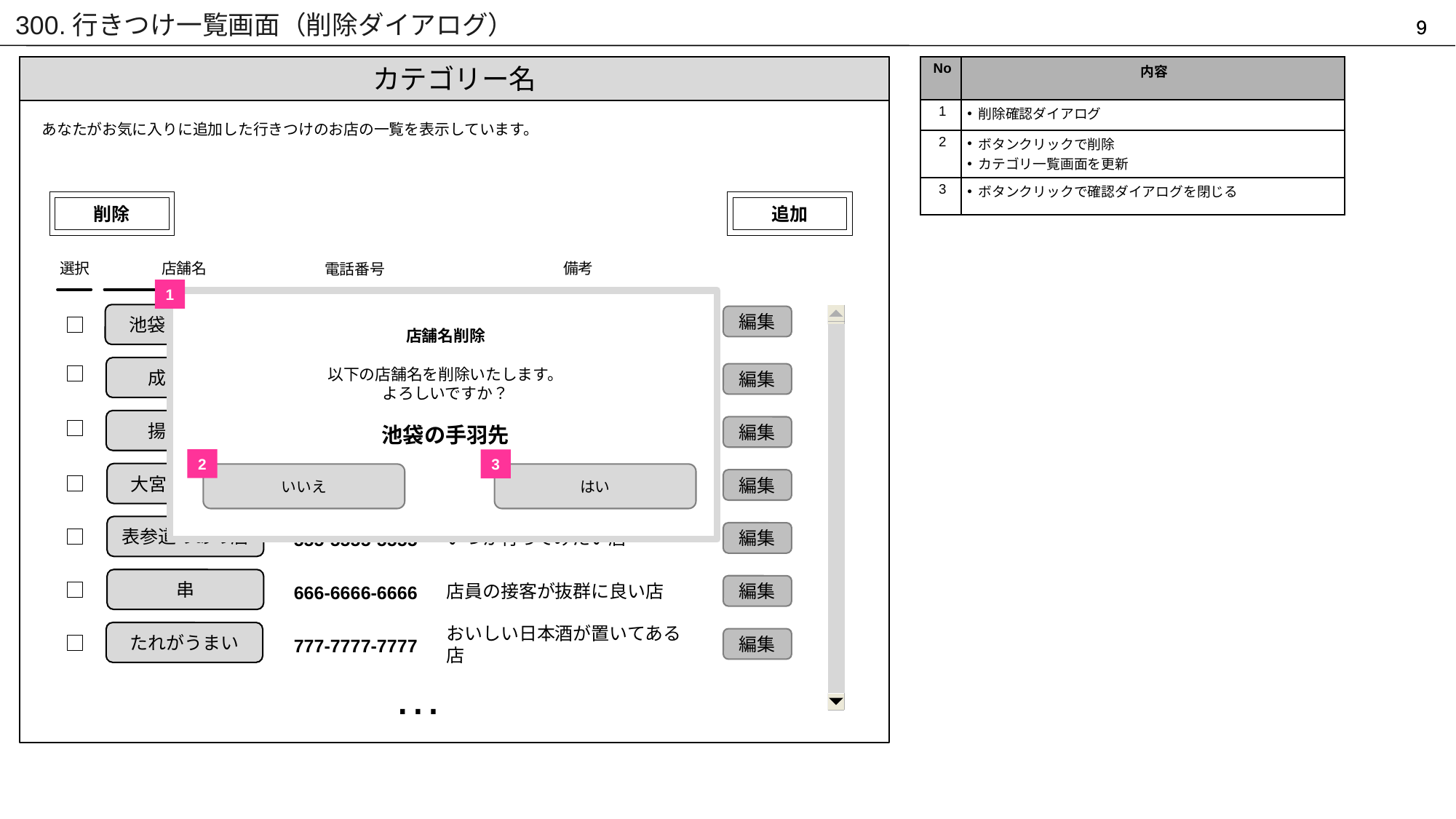

# 300.行きつけ一覧画面（削除ダイアログ）

カテゴリー名
| No | 内容 |
| --- | --- |
| 1 | 削除確認ダイアログ |
| 2 | ボタンクリックで削除 カテゴリ一覧画面を更新 |
| 3 | ボタンクリックで確認ダイアログを閉じる |
あなたがお気に入りに追加した行きつけのお店の一覧を表示しています。
削除
追加
備考
選択
店舗名
電話番号
1

店舗名削除

以下の店舗名を削除いたします。
よろしいですか？

池袋の手羽先
2
3
いいえ
はい
050-5787-7699
仕事終わりにいつも行く場所
池袋の手羽先
編集

成増の鳥
222-2222-2222
懇親会で使用した店
編集

揚げ物屋
333-3333-3333
気になるあの子がいる店
編集

大宮の焼肉屋
444-4444-4444
家族でよく行く店
編集

表参道のあの店
555-5555-5555
いつか行ってみたい店
編集

串
666-6666-6666
店員の接客が抜群に良い店
編集

たれがうまい
777-7777-7777
おいしい日本酒が置いてある店
編集

…